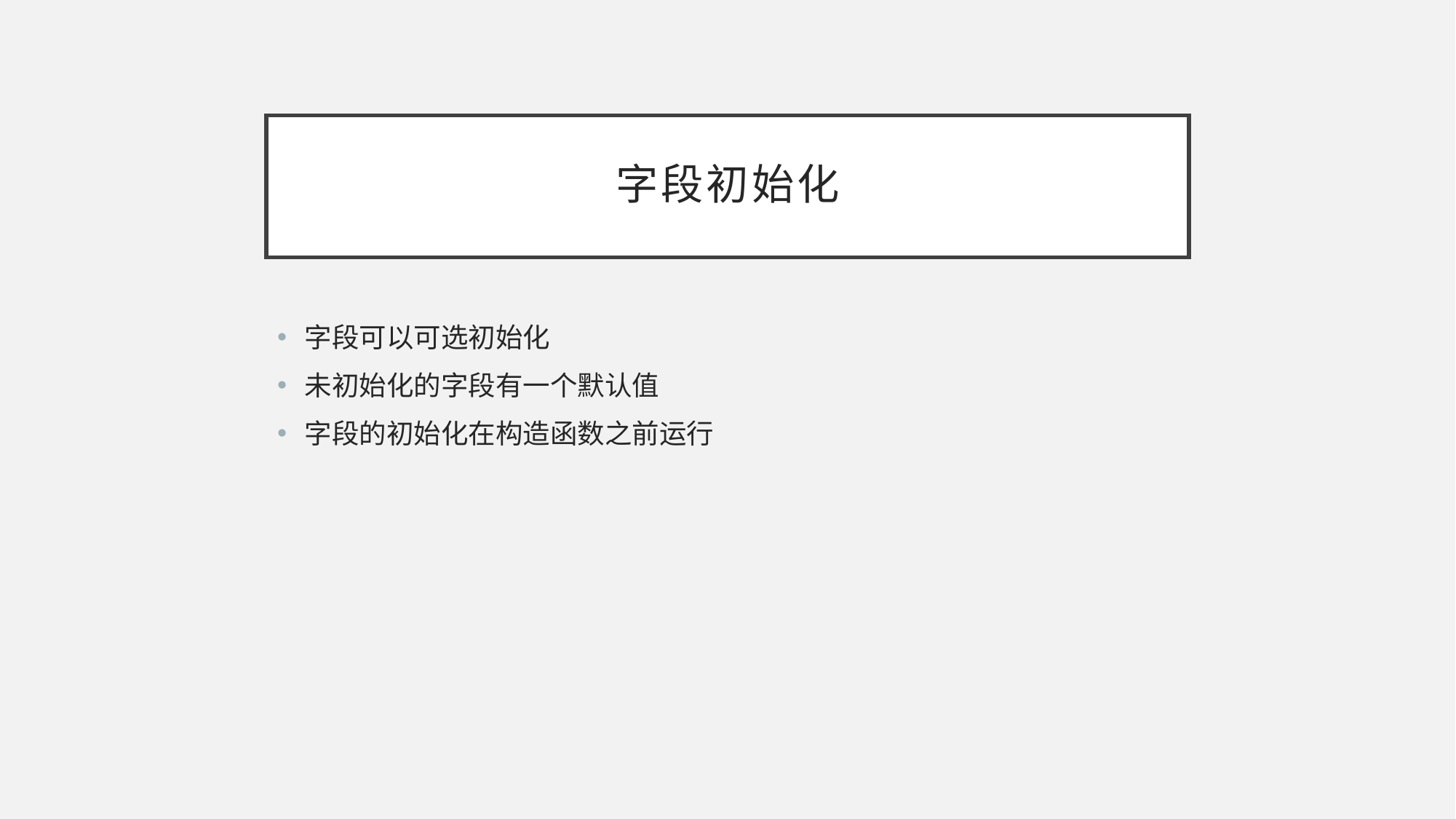

# 字段初始化
字段可以可选初始化
未初始化的字段有一个默认值
字段的初始化在构造函数之前运行